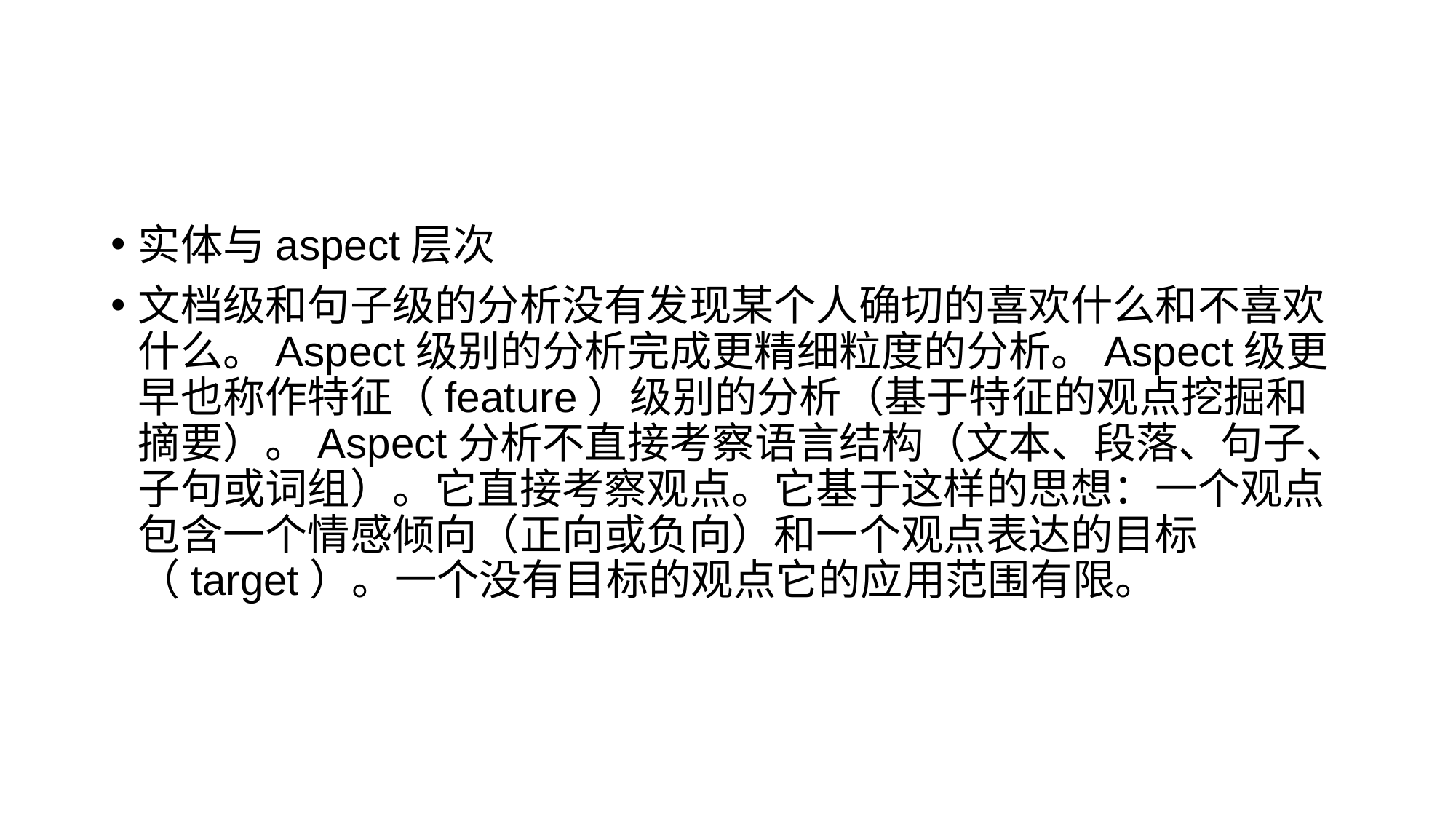

#
实体与aspect层次
文档级和句子级的分析没有发现某个人确切的喜欢什么和不喜欢什么。Aspect级别的分析完成更精细粒度的分析。Aspect级更早也称作特征（feature）级别的分析（基于特征的观点挖掘和摘要）。Aspect分析不直接考察语言结构（文本、段落、句子、子句或词组）。它直接考察观点。它基于这样的思想：一个观点包含一个情感倾向（正向或负向）和一个观点表达的目标（target）。一个没有目标的观点它的应用范围有限。